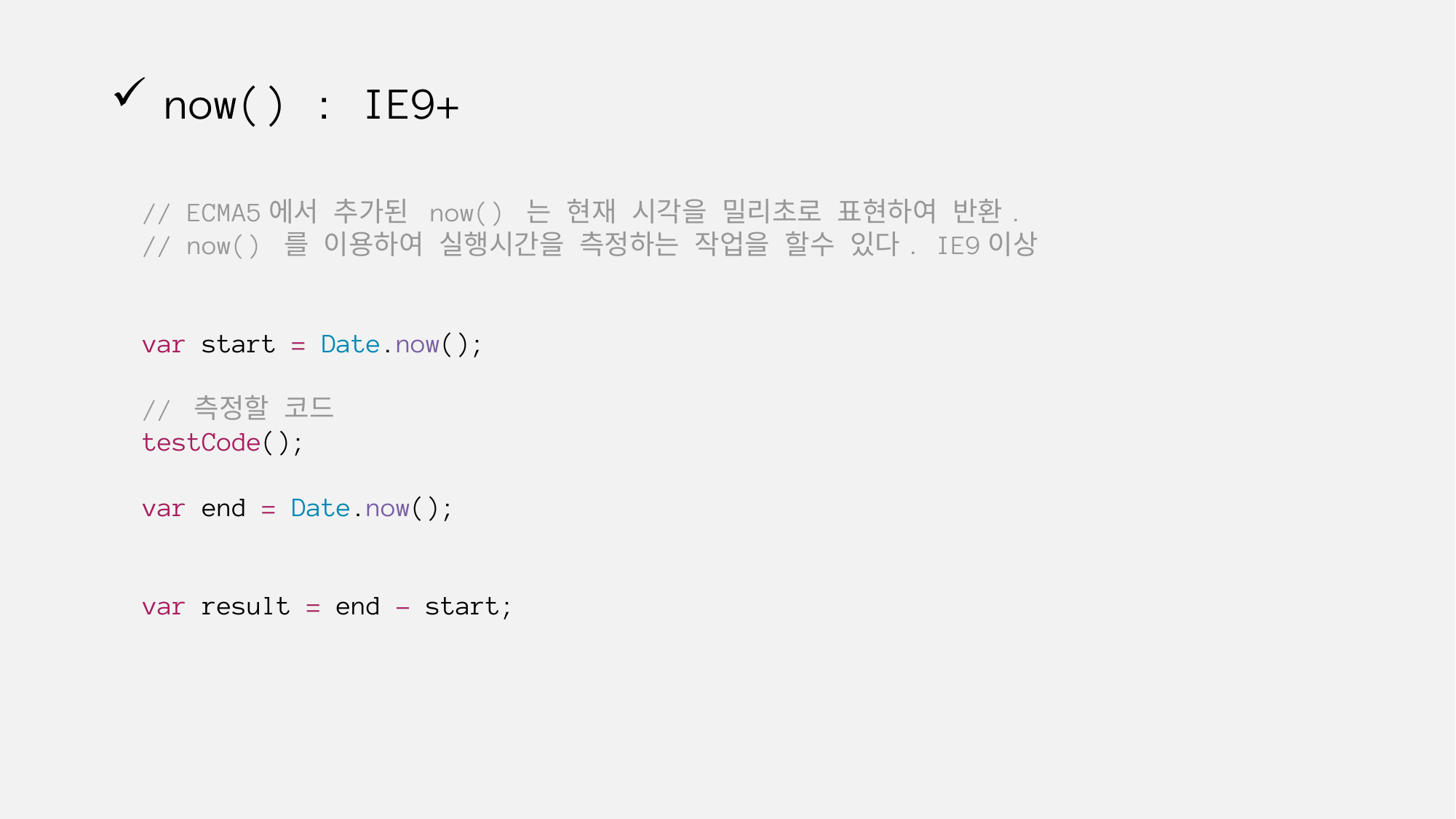

# now() : IE9+
// ECMA5에서 추가된 now() 는 현재 시각을 밀리초로 표현하여 반환.
// now() 를 이용하여 실행시간을 측정하는 작업을 할수 있다. IE9이상

var start = Date.now();

// 측정할 코드
testCode();

var end = Date.now();

var result = end - start;